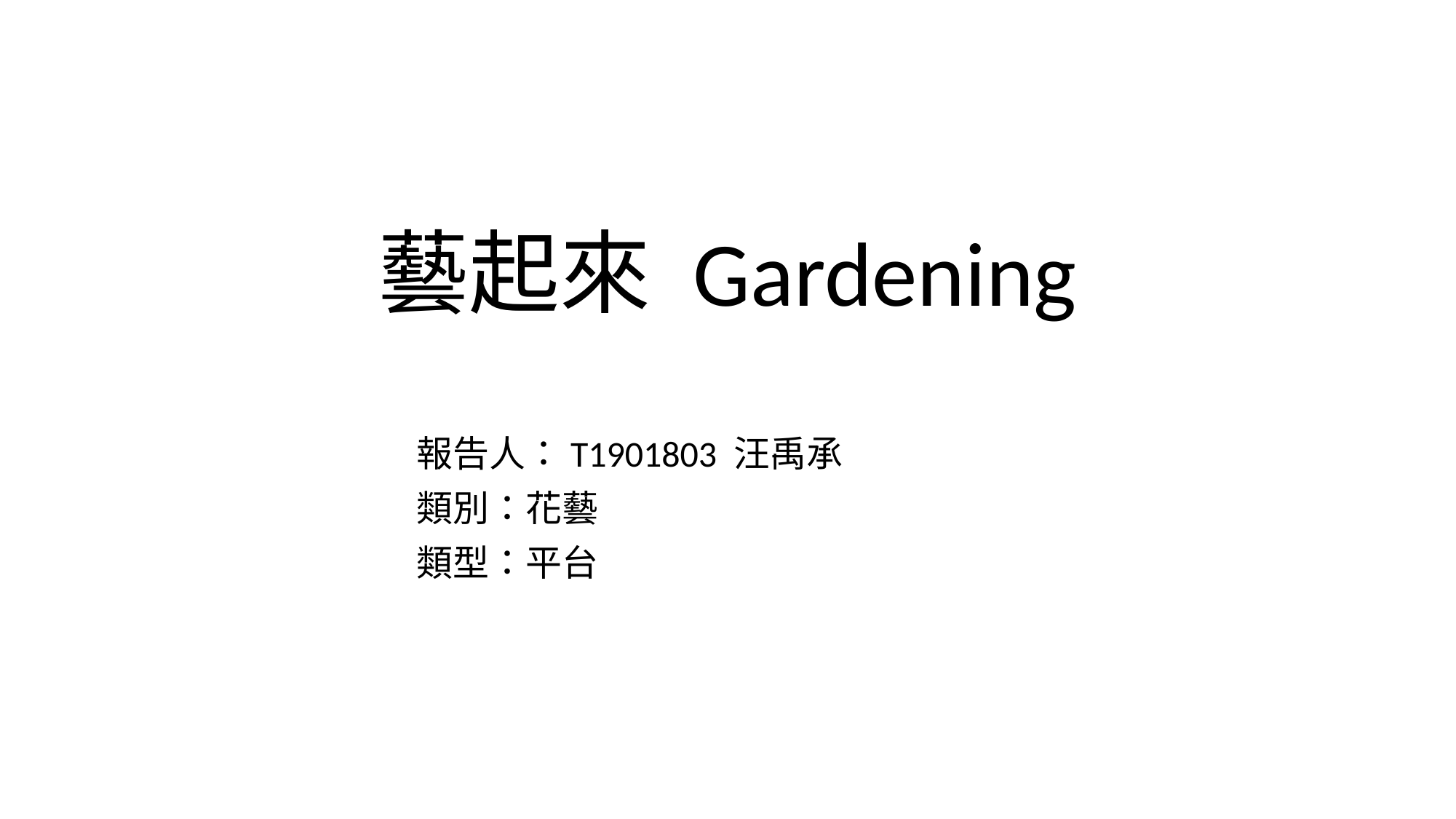

# 藝起來 Gardening
報告人：T1901803 汪禹承
類別：花藝
類型：平台